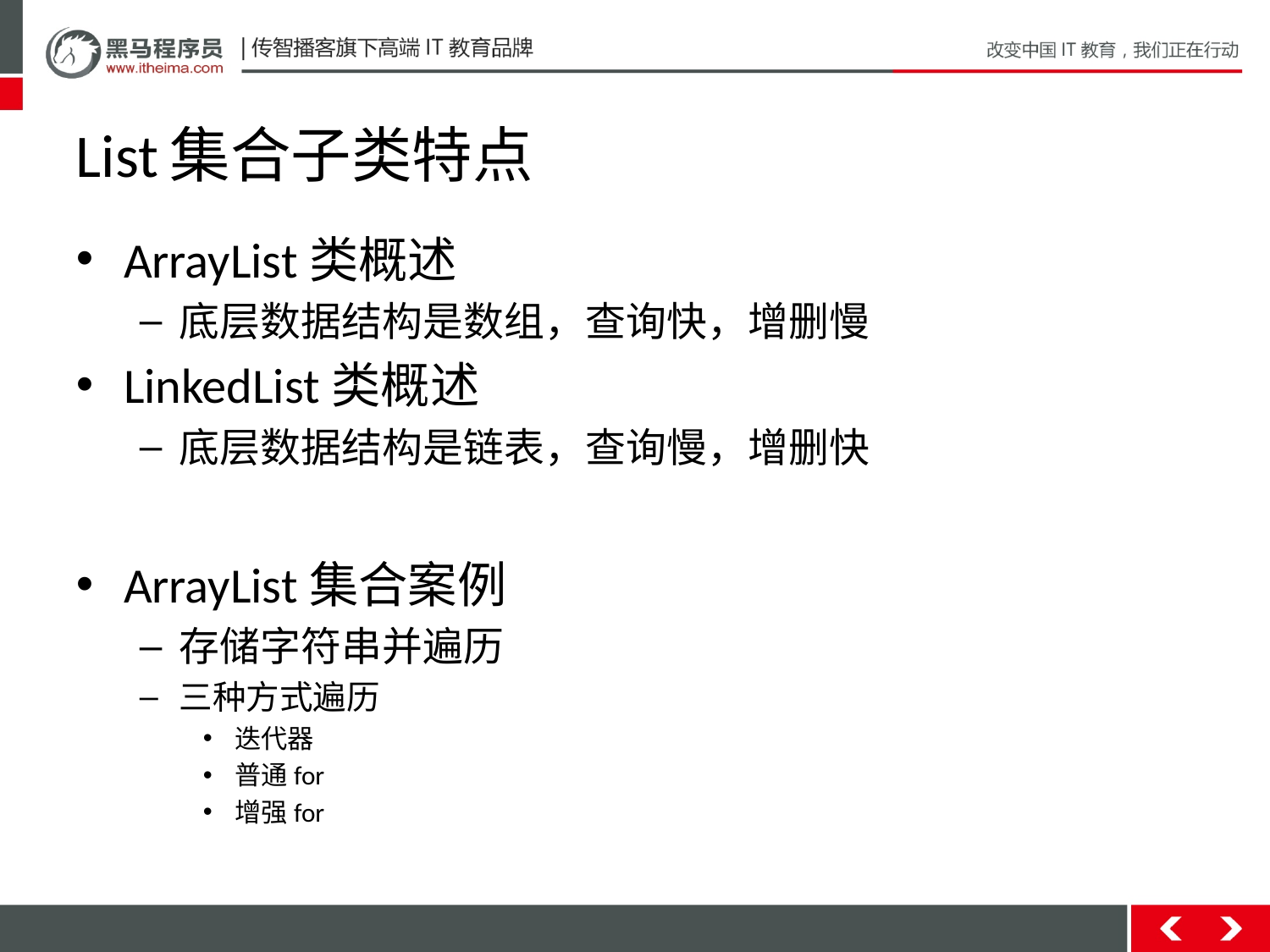

# List集合子类特点
ArrayList类概述
底层数据结构是数组，查询快，增删慢
LinkedList类概述
底层数据结构是链表，查询慢，增删快

ArrayList集合案例
存储字符串并遍历
三种方式遍历
迭代器
普通for
增强for